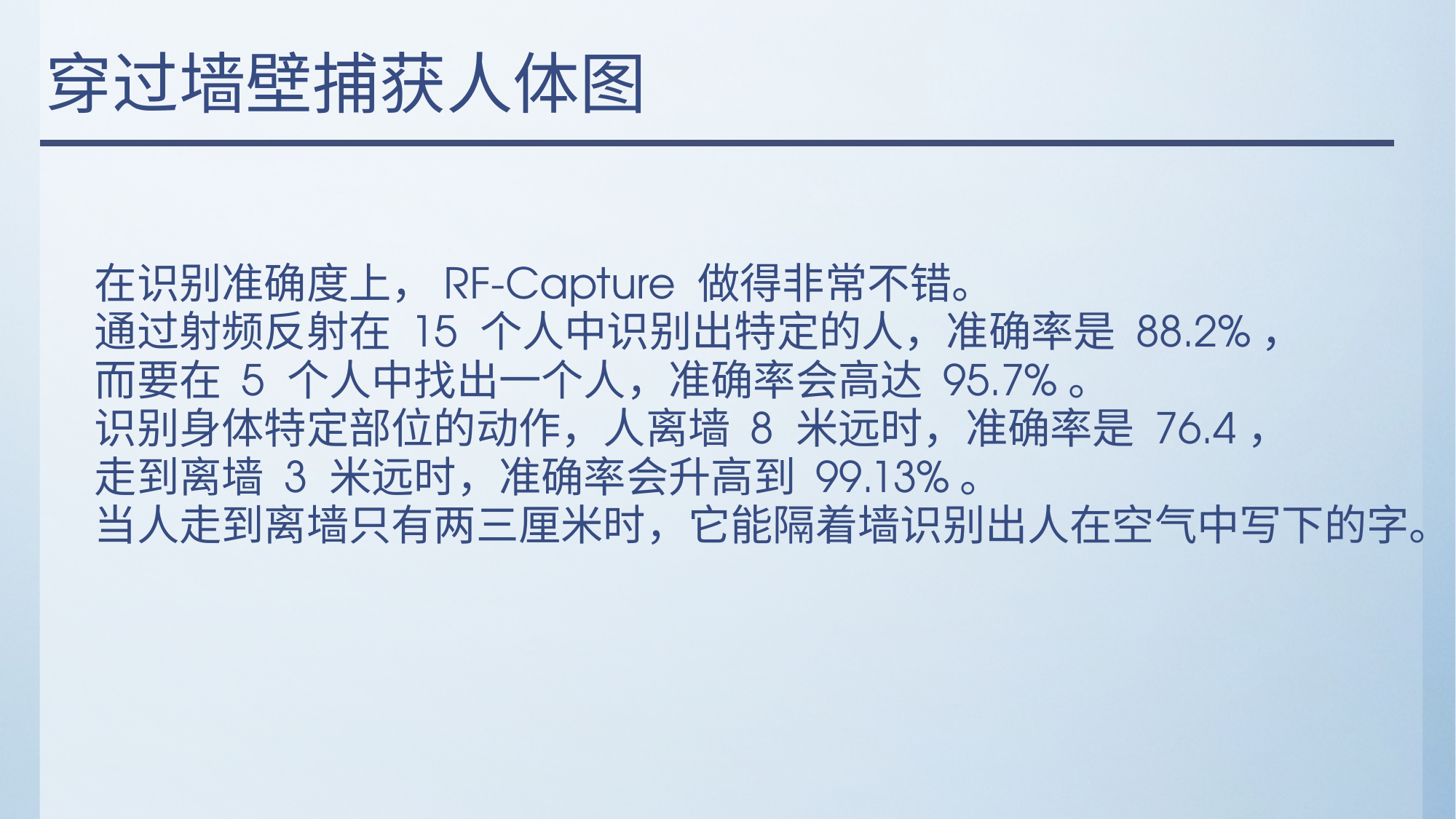

# 穿过墙壁捕获人体图
在识别准确度上，RF-Capture 做得非常不错。
通过射频反射在 15 个人中识别出特定的人，准确率是 88.2%，
而要在 5 个人中找出一个人，准确率会高达 95.7%。
识别身体特定部位的动作，人离墙 8 米远时，准确率是 76.4，
走到离墙 3 米远时，准确率会升高到 99.13%。
当人走到离墙只有两三厘米时，它能隔着墙识别出人在空气中写下的字。